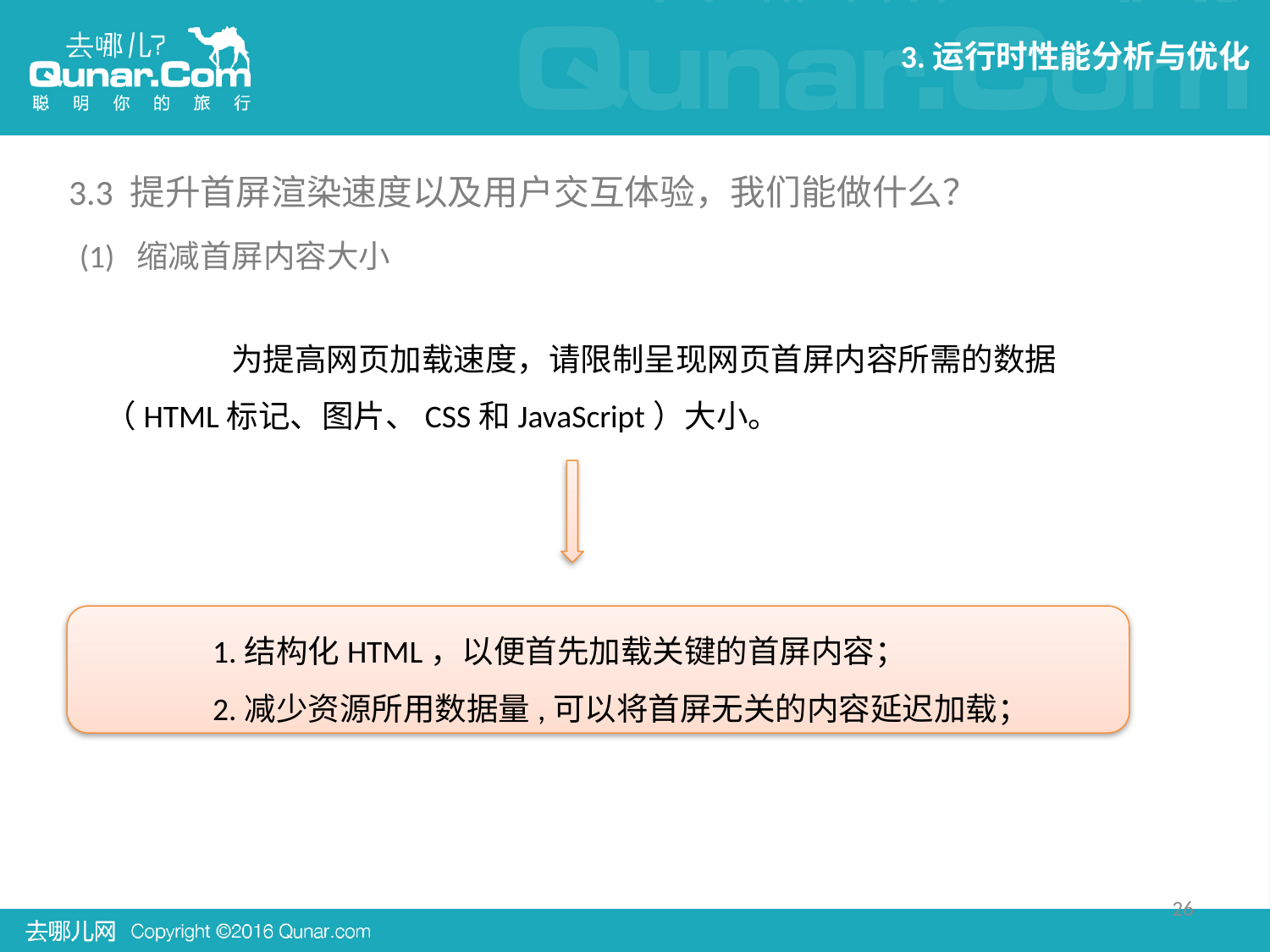

3.运行时性能分析与优化
3.3 提升首屏渲染速度以及用户交互体验，我们能做什么？
(1)  缩减首屏内容大小
	为提高网页加载速度，请限制呈现网页首屏内容所需的数据（HTML标记、图片、CSS和JavaScript）大小。

	1.结构化HTML，以便首先加载关键的首屏内容；
	2.减少资源所用数据量,可以将首屏无关的内容延迟加载；
26